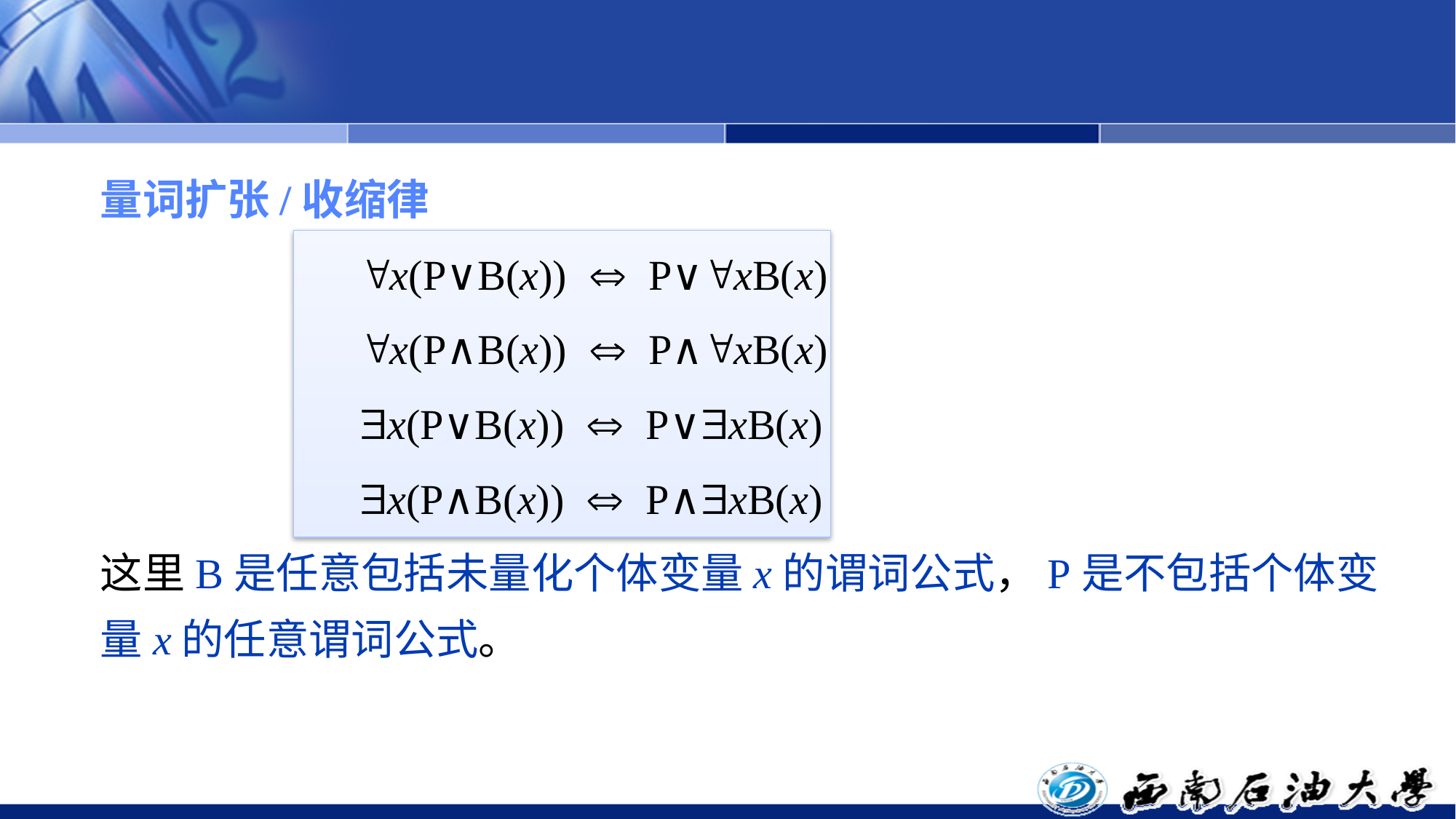

#
量词扩张/收缩律
			∀x(P∨B(x))  ⇔  P∨∀xB(x)
			∀x(P∧B(x))  ⇔  P∧∀xB(x)
	 		∃x(P∨B(x))  ⇔  P∨∃xB(x)
			∃x(P∧B(x))  ⇔  P∧∃xB(x)
这里B是任意包括未量化个体变量x的谓词公式，P是不包括个体变量x的任意谓词公式。